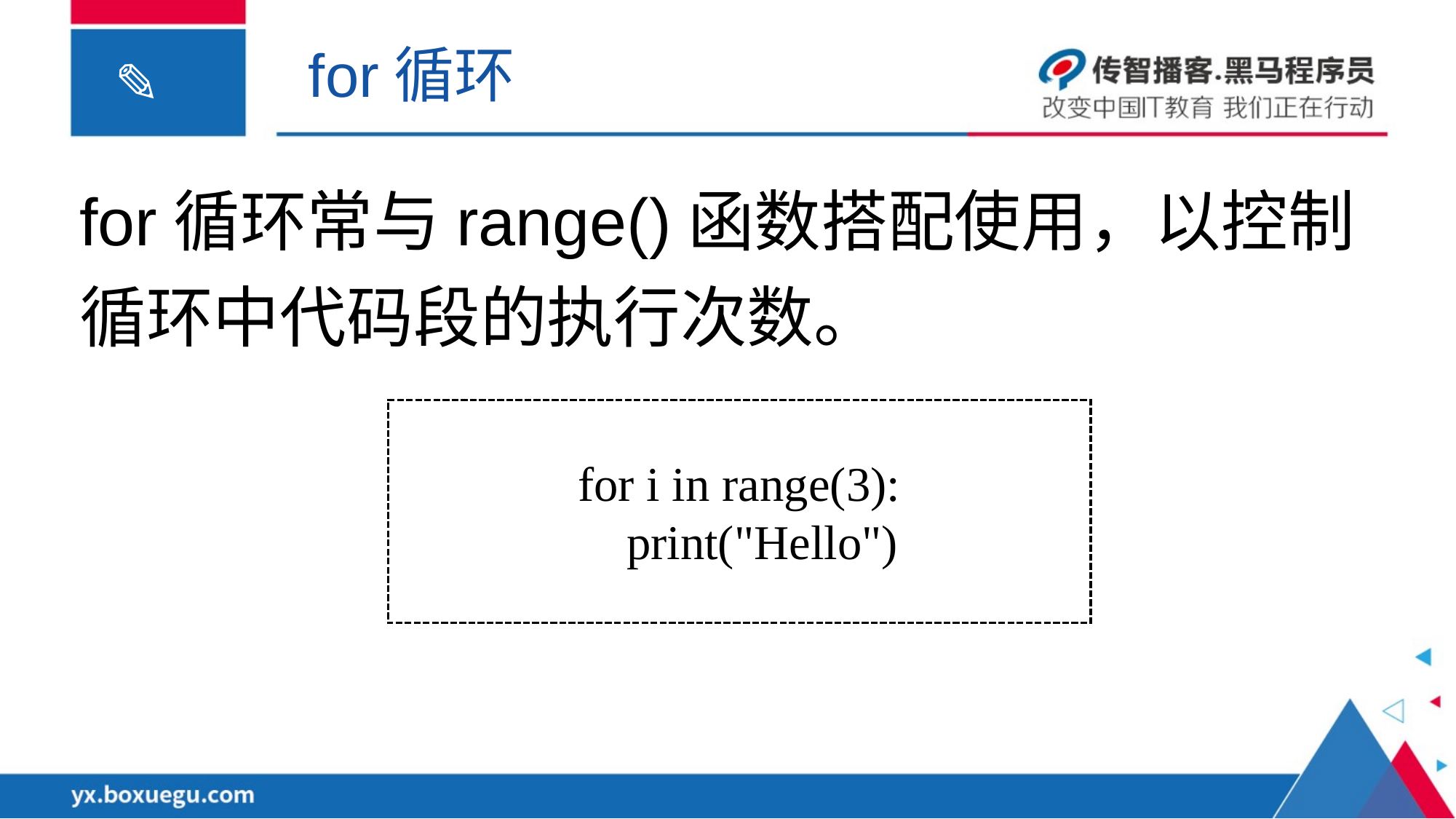

for循环
for循环常与range()函数搭配使用，以控制循环中代码段的执行次数。

for i in range(3):
    print("Hello")